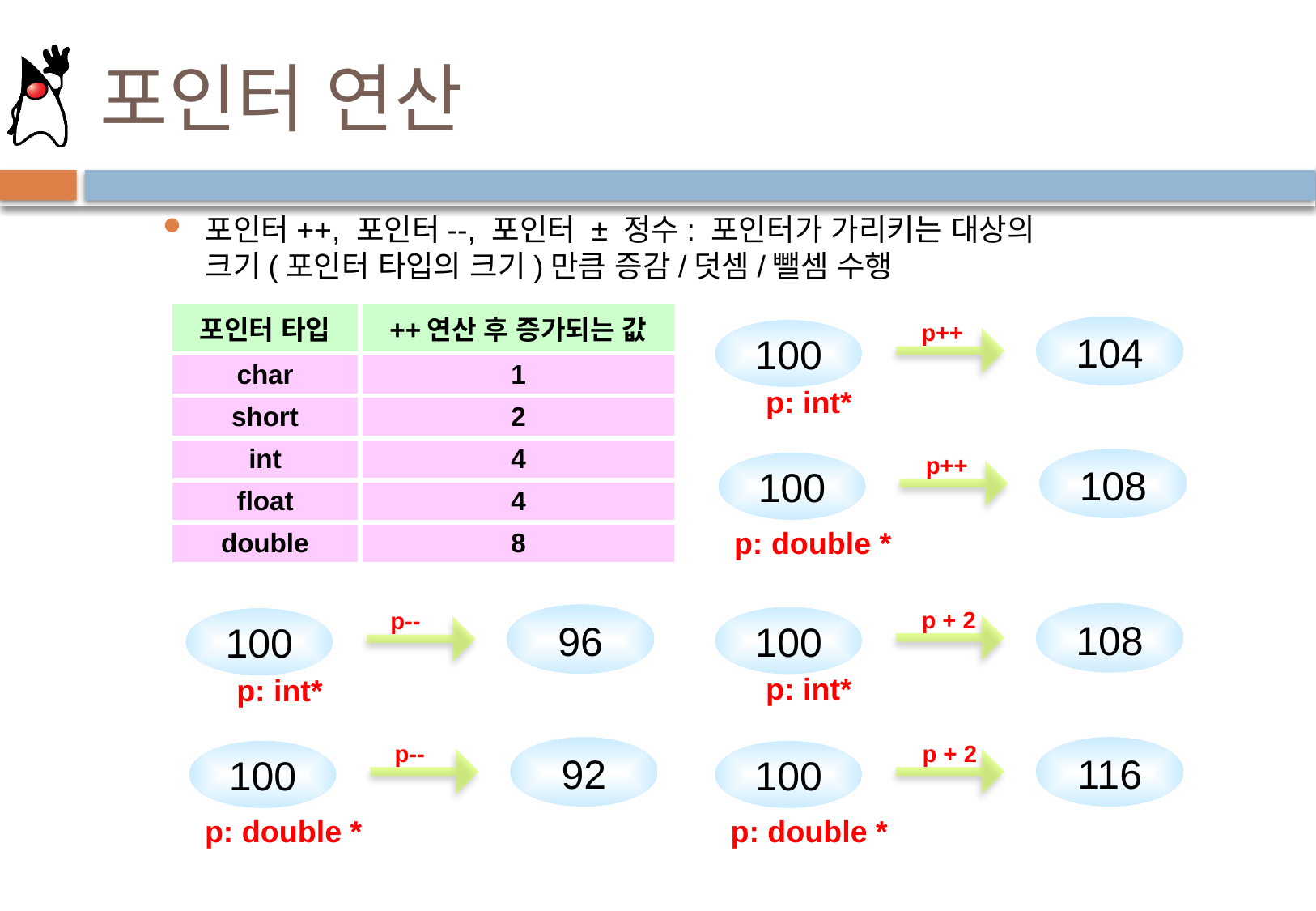

# 포인터 연산
포인터++, 포인터--, 포인터 ± 정수: 포인터가 가리키는 대상의
크기(포인터 타입의 크기)만큼 증감/덧셈/뺄셈 수행

| 포인터 타입 | ++연산 후 증가되는 값 |
| --- | --- |
| char | 1 |
| short | 2 |
| int | 4 |
| float | 4 |
| double | 8 |
p++
102
104
101
104
100

p: int*
p++
102
104
101
108
100

p: double *
p + 2
102
104
101
108
100

p: int*
p--
102
104
101
96
100

p: int*
p--
102
104
101
92
100

p: double *
p + 2
102
104
101
116
100

p: double *